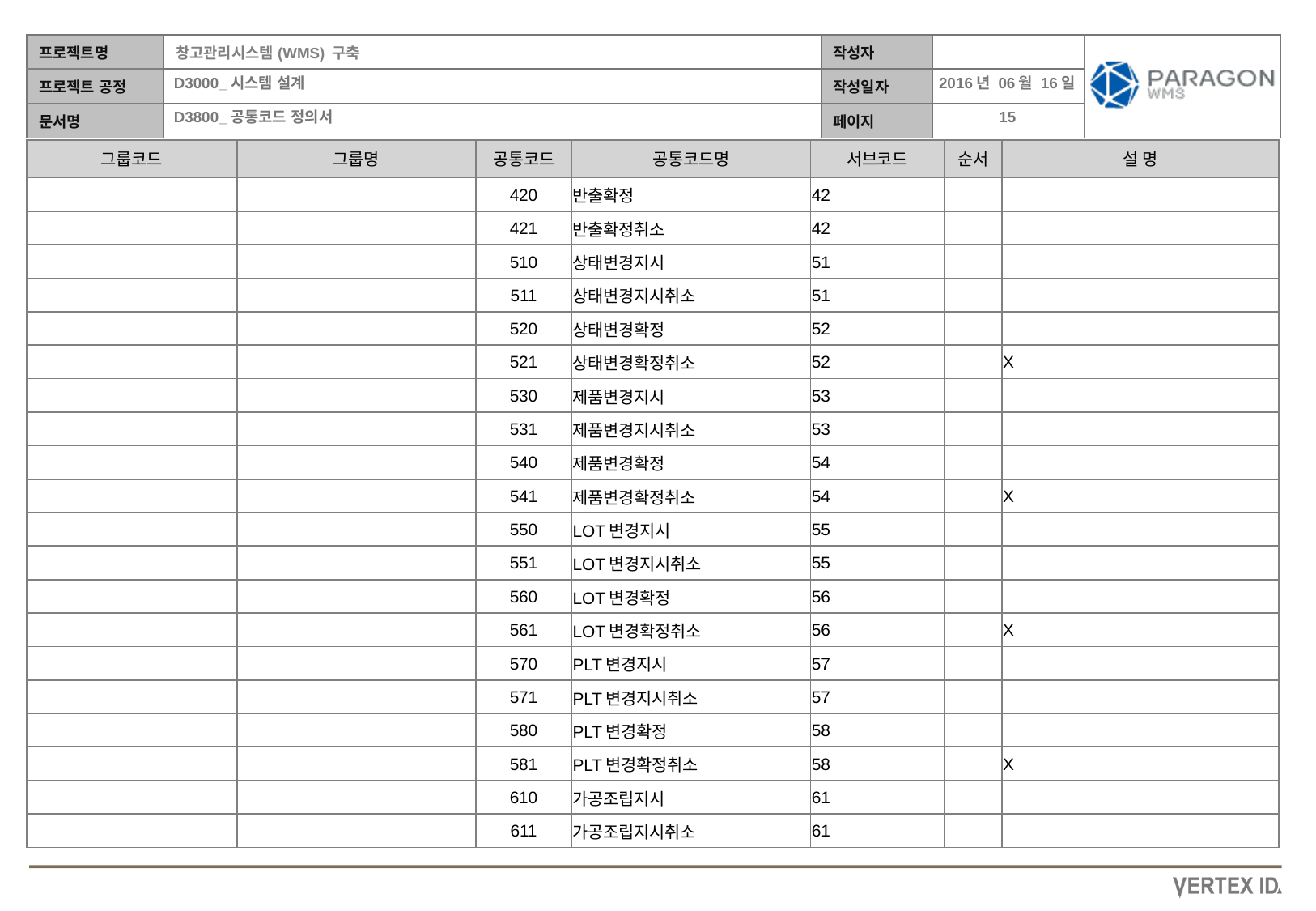

2016년 06월 16일
| 그룹코드 | 그룹명 | 공통코드 | 공통코드명 | 서브코드 | 순서 | 설 명 |
| --- | --- | --- | --- | --- | --- | --- |
|  |  | 420 | 반출확정 | 42 |  |  |
| --- | --- | --- | --- | --- | --- | --- |
|  |  | 421 | 반출확정취소 | 42 |  |  |
|  |  | 510 | 상태변경지시 | 51 |  |  |
|  |  | 511 | 상태변경지시취소 | 51 |  |  |
|  |  | 520 | 상태변경확정 | 52 |  |  |
|  |  | 521 | 상태변경확정취소 | 52 |  | X |
|  |  | 530 | 제품변경지시 | 53 |  |  |
|  |  | 531 | 제품변경지시취소 | 53 |  |  |
|  |  | 540 | 제품변경확정 | 54 |  |  |
|  |  | 541 | 제품변경확정취소 | 54 |  | X |
|  |  | 550 | LOT변경지시 | 55 |  |  |
|  |  | 551 | LOT변경지시취소 | 55 |  |  |
|  |  | 560 | LOT변경확정 | 56 |  |  |
|  |  | 561 | LOT변경확정취소 | 56 |  | X |
|  |  | 570 | PLT변경지시 | 57 |  |  |
|  |  | 571 | PLT변경지시취소 | 57 |  |  |
|  |  | 580 | PLT변경확정 | 58 |  |  |
|  |  | 581 | PLT변경확정취소 | 58 |  | X |
|  |  | 610 | 가공조립지시 | 61 |  |  |
|  |  | 611 | 가공조립지시취소 | 61 |  |  |